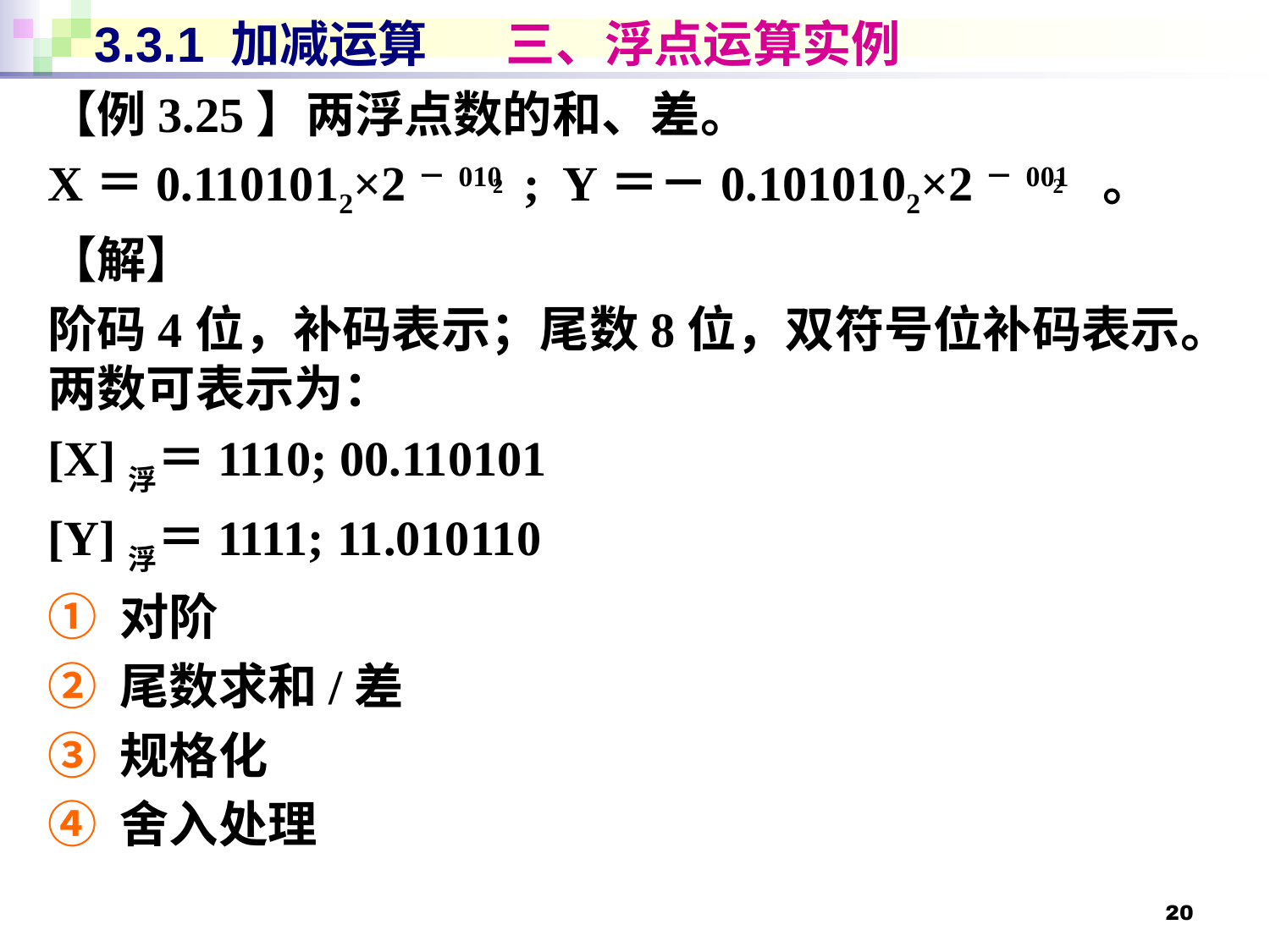

# 3.3.1 加减运算       三、浮点运算实例
【例3.25】两浮点数的和、差。
X＝0.1101012×2－010   ;  Y＝－0.1010102×2－001   。
【解】
阶码4位，补码表示；尾数8位，双符号位补码表示。两数可表示为：
[X]浮＝1110; 00.110101
[Y]浮＝1111; 11.010110
① 对阶
② 尾数求和/差
③ 规格化
④ 舍入处理
2
2
20